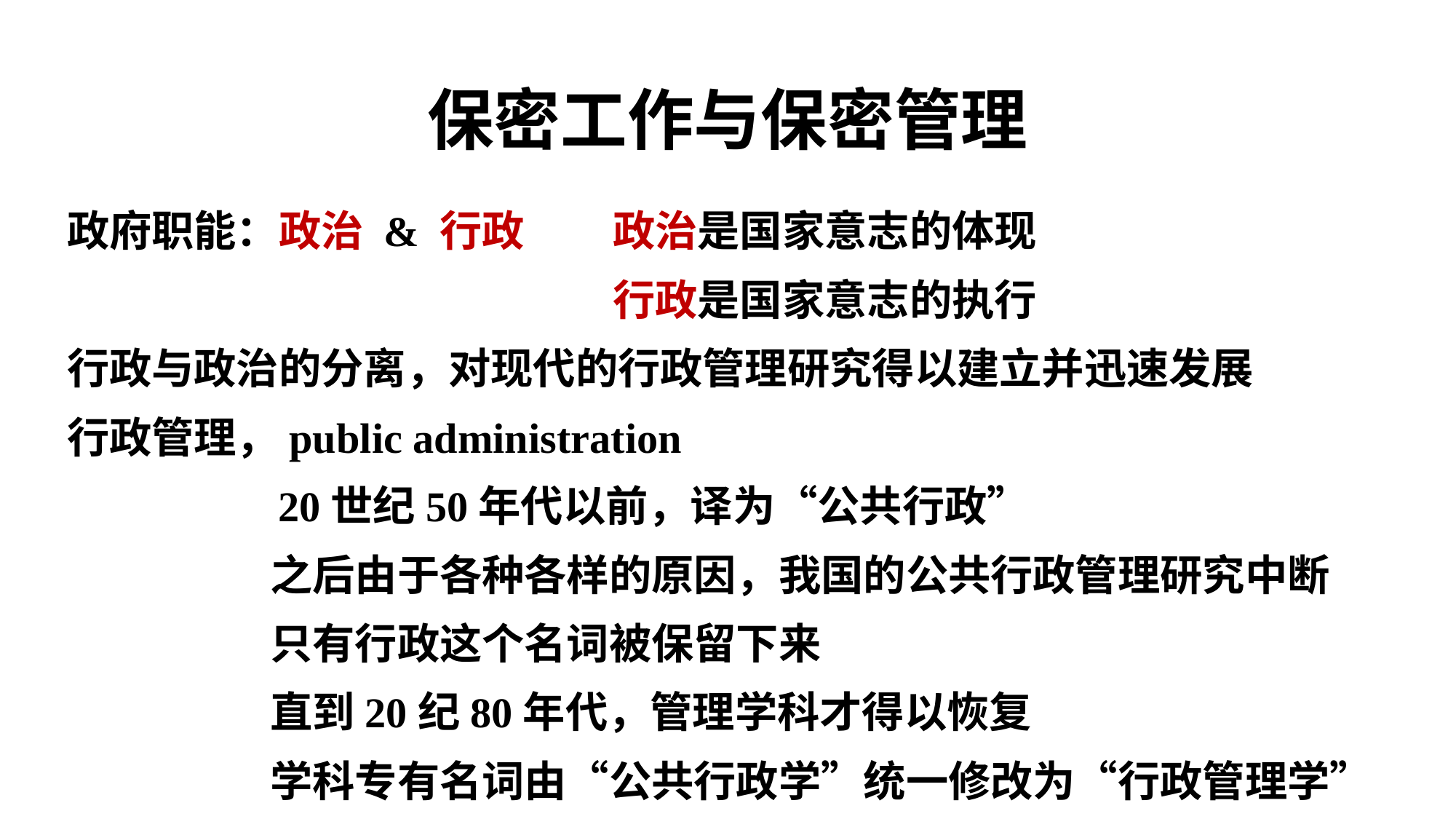

# 保密工作与保密管理
政府职能：政治 & 行政	政治是国家意志的体现
				     	行政是国家意志的执行
行政与政治的分离，对现代的行政管理研究得以建立并迅速发展
行政管理，public administration
                    20世纪50年代以前，译为“公共行政”
                    之后由于各种各样的原因，我国的公共行政管理研究中断
                    只有行政这个名词被保留下来
                    直到20纪80年代，管理学科才得以恢复
                    学科专有名词由“公共行政学”统一修改为“行政管理学”